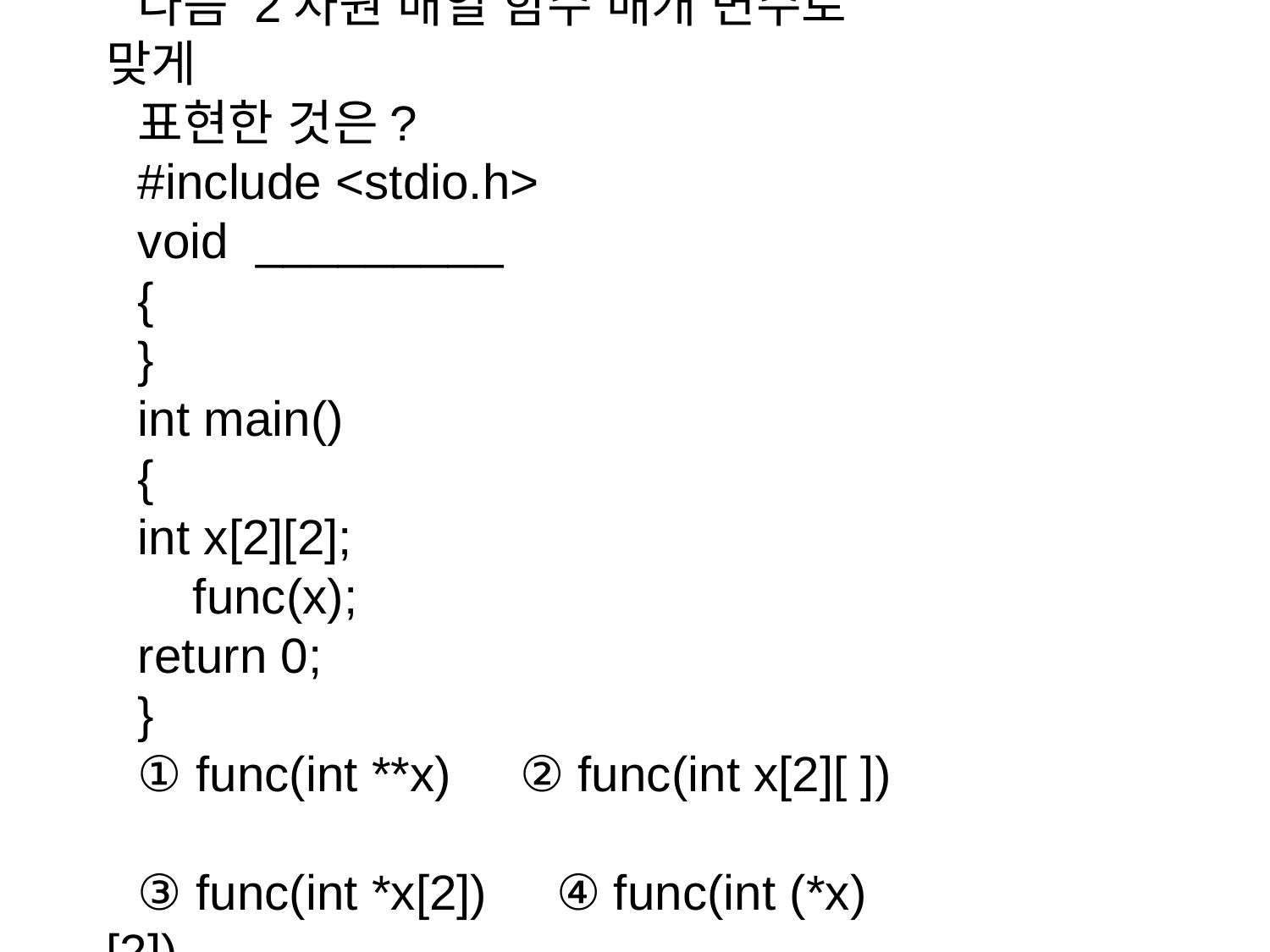

다음 2차원 배열 함수 매개 변수로 맞게
표현한 것은?
#include <stdio.h>
void  _________
{
}
int main()
{
int x[2][2];
    func(x);
return 0;
}
① func(int **x)     ② func(int x[2][ ])
③ func(int *x[2])     ④ func(int (*x)[2])